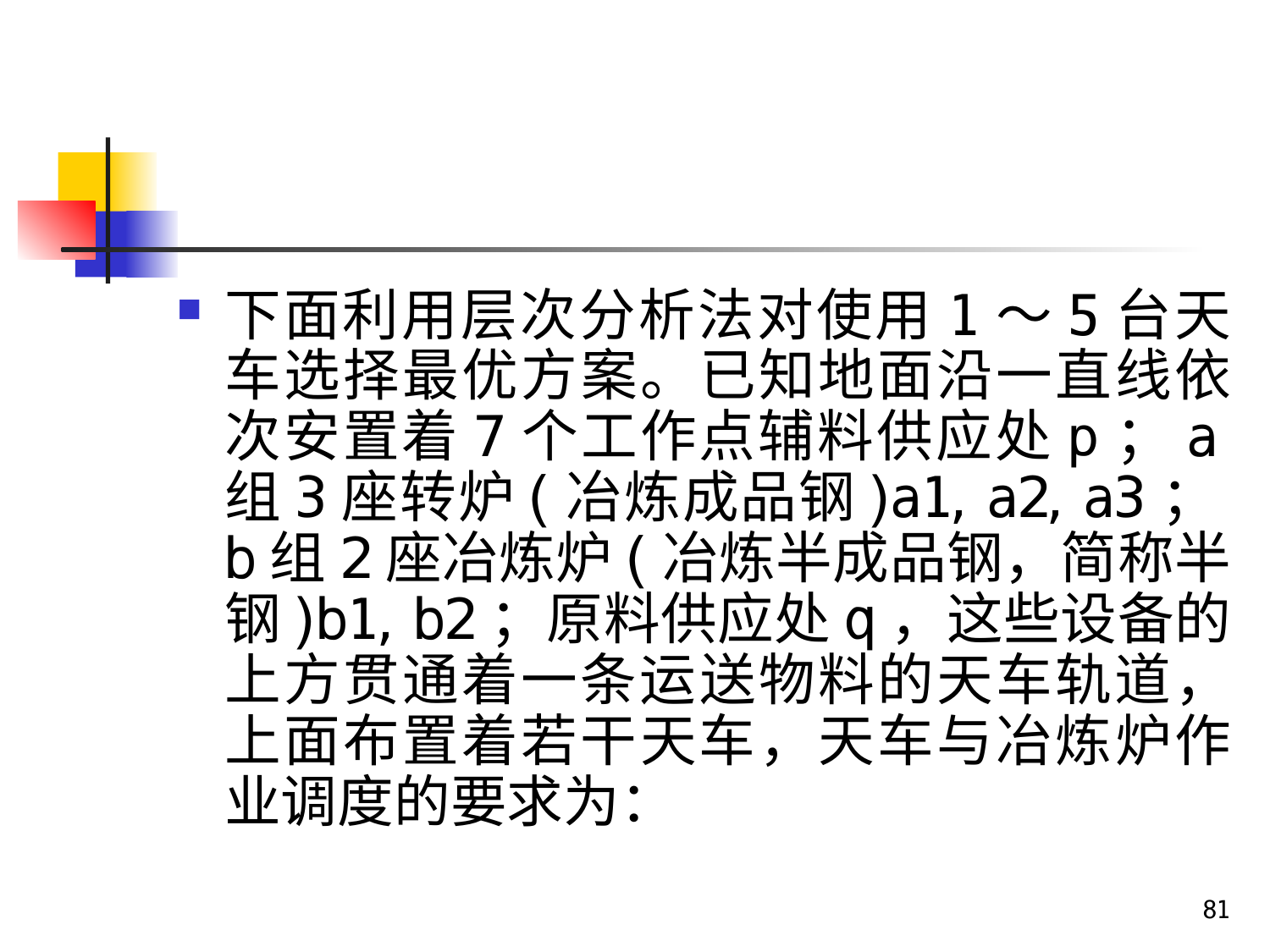

#
下面利用层次分析法对使用1～5台天车选择最优方案。已知地面沿一直线依次安置着7个工作点辅料供应处p；a组3座转炉(冶炼成品钢)a1, a2, a3；b组2座冶炼炉(冶炼半成品钢，简称半钢)b1, b2；原料供应处q，这些设备的上方贯通着一条运送物料的天车轨道，上面布置着若干天车，天车与冶炼炉作业调度的要求为：
81